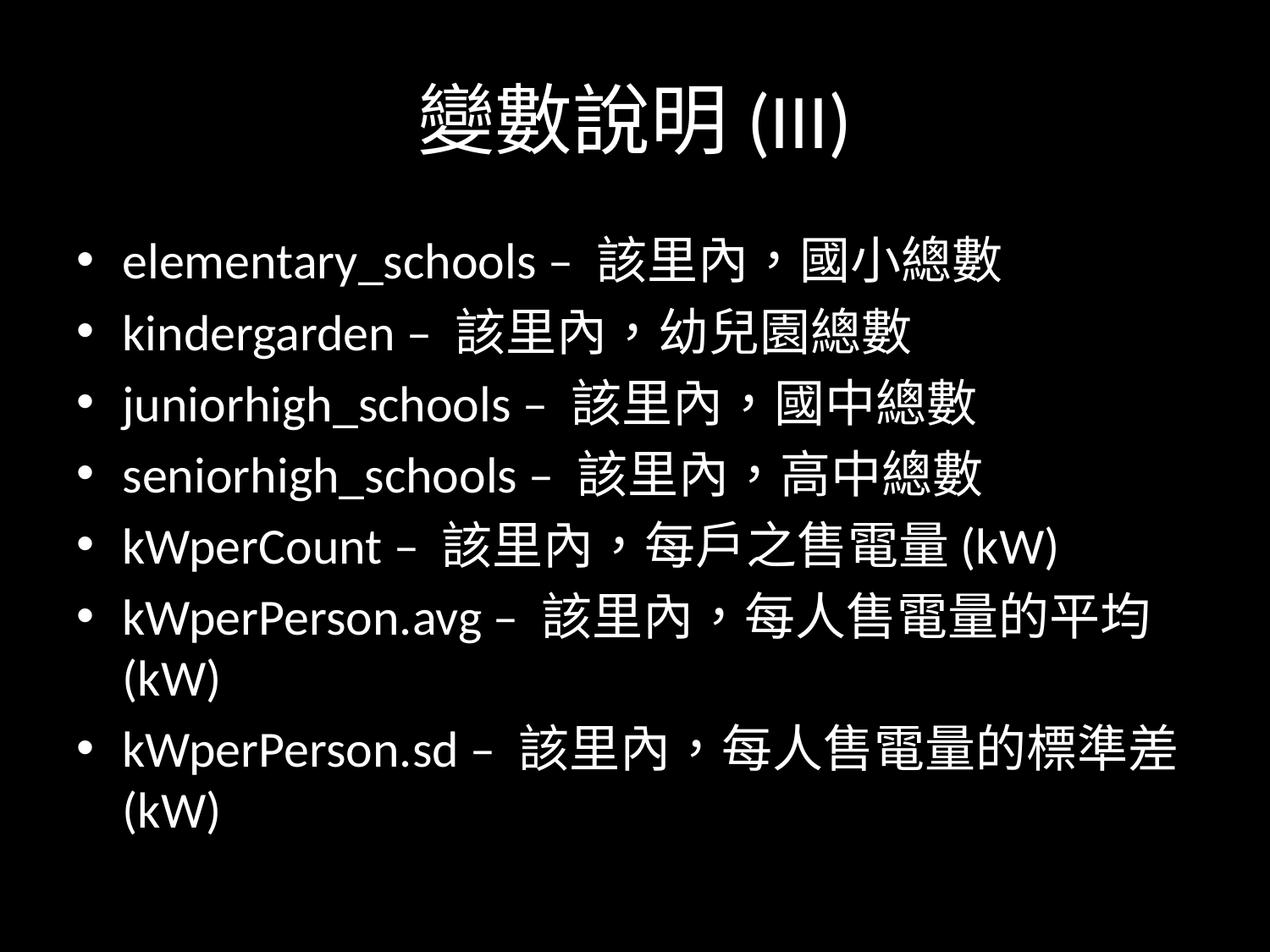

# 變數說明(III)
elementary_schools – 該里內，國小總數
kindergarden – 該里內，幼兒園總數
juniorhigh_schools – 該里內，國中總數
seniorhigh_schools – 該里內，高中總數
kWperCount – 該里內，每戶之售電量(kW)
kWperPerson.avg – 該里內，每人售電量的平均(kW)
kWperPerson.sd – 該里內，每人售電量的標準差(kW)